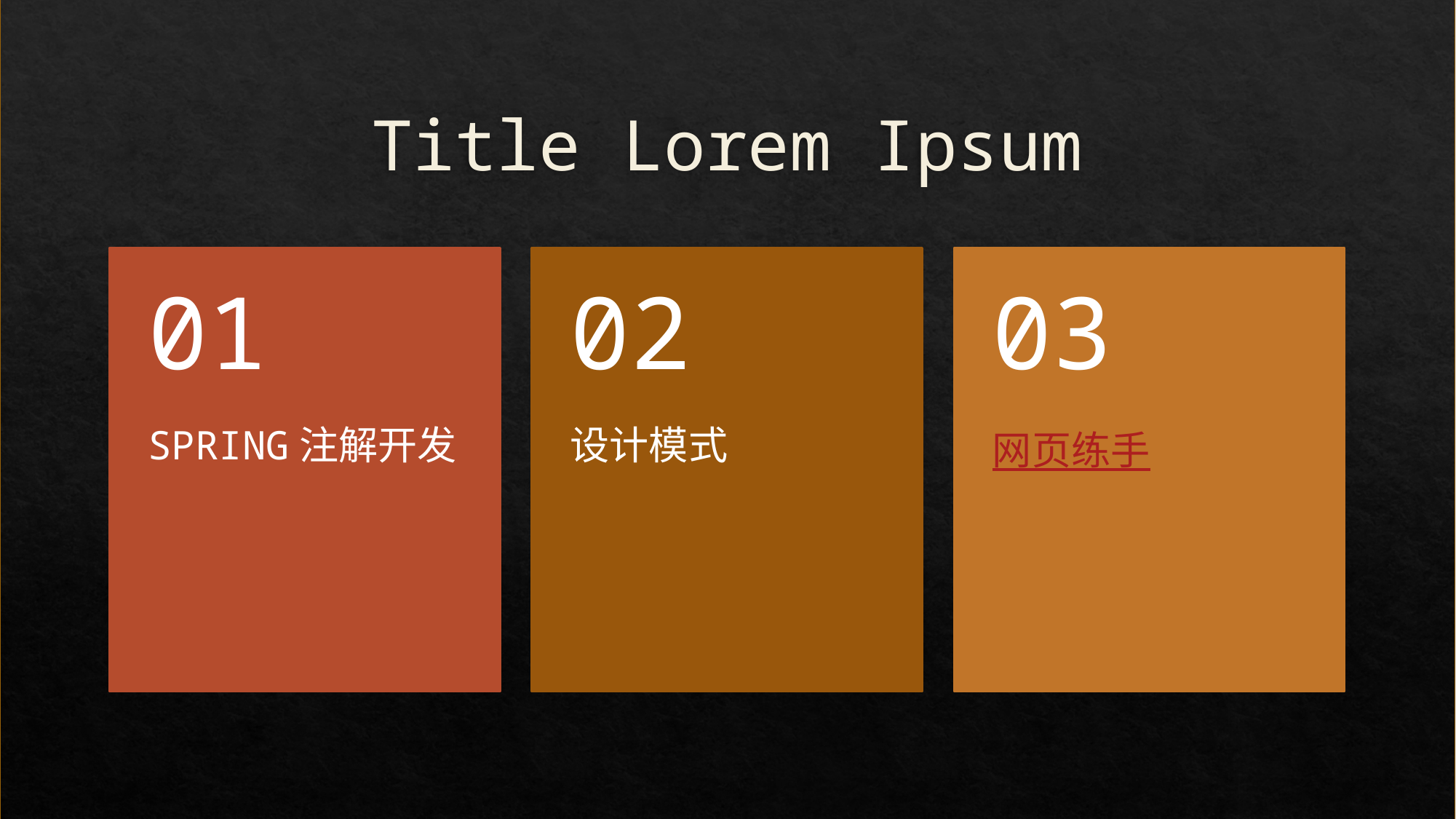

# Title Lorem Ipsum
SPRING注解开发
01
设计模式
02
网页练手
03